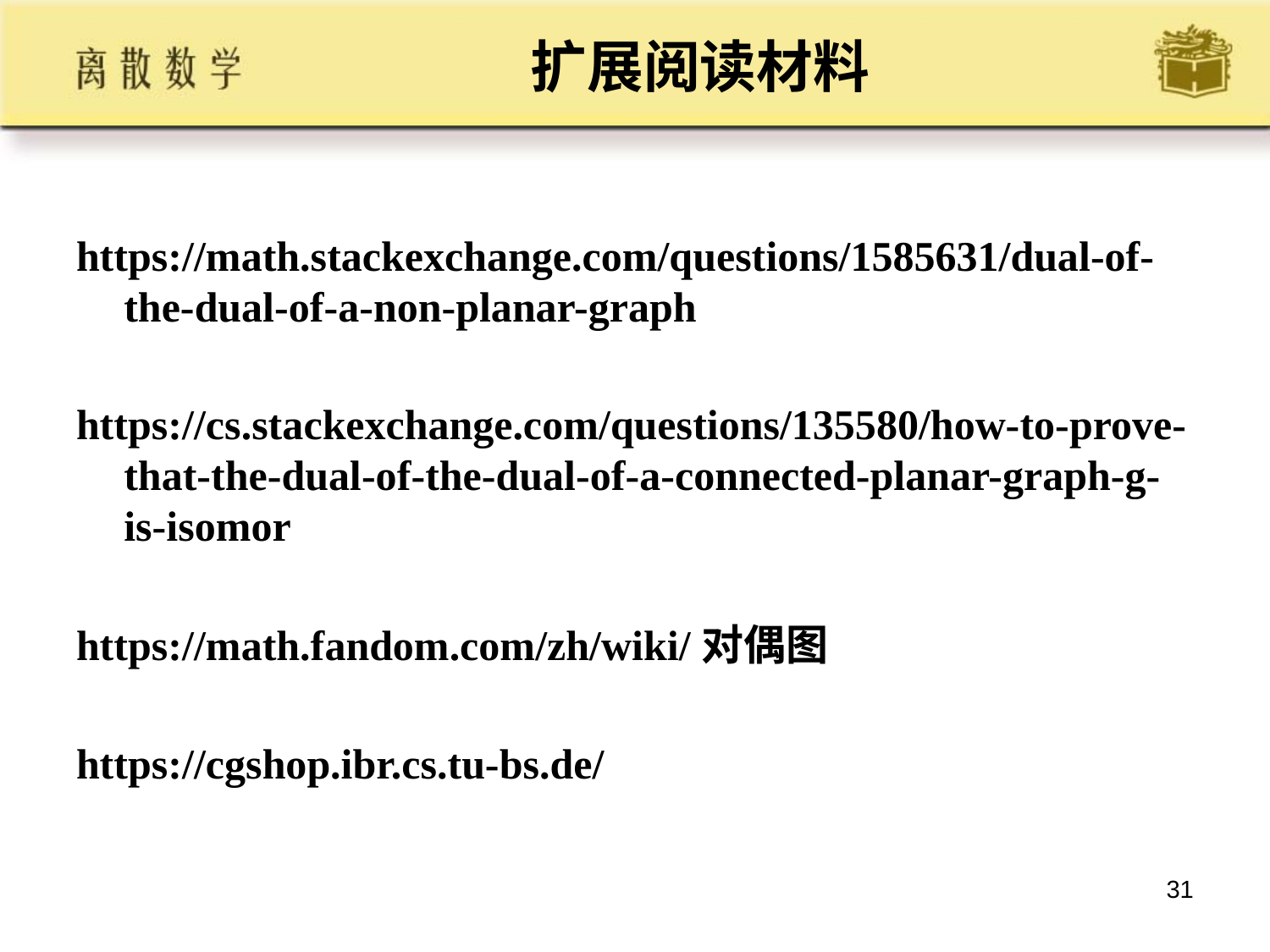

# 扩展阅读材料
https://math.stackexchange.com/questions/1585631/dual-of-the-dual-of-a-non-planar-graph

https://cs.stackexchange.com/questions/135580/how-to-prove-that-the-dual-of-the-dual-of-a-connected-planar-graph-g-is-isomor

https://math.fandom.com/zh/wiki/对偶图

https://cgshop.ibr.cs.tu-bs.de/
31